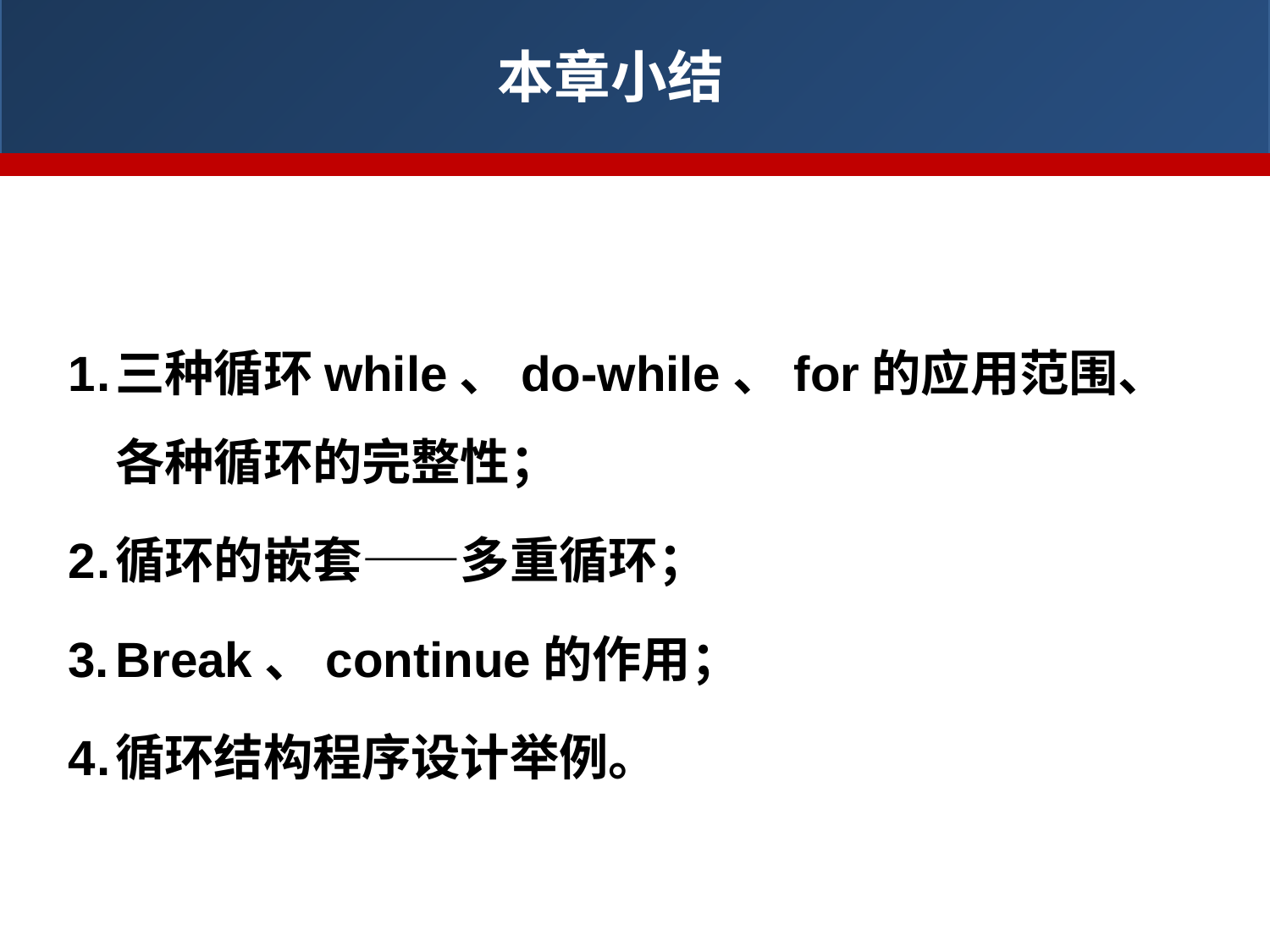

三种循环while、do-while、for的应用范围、各种循环的完整性；
循环的嵌套——多重循环；
Break、continue的作用；
循环结构程序设计举例。